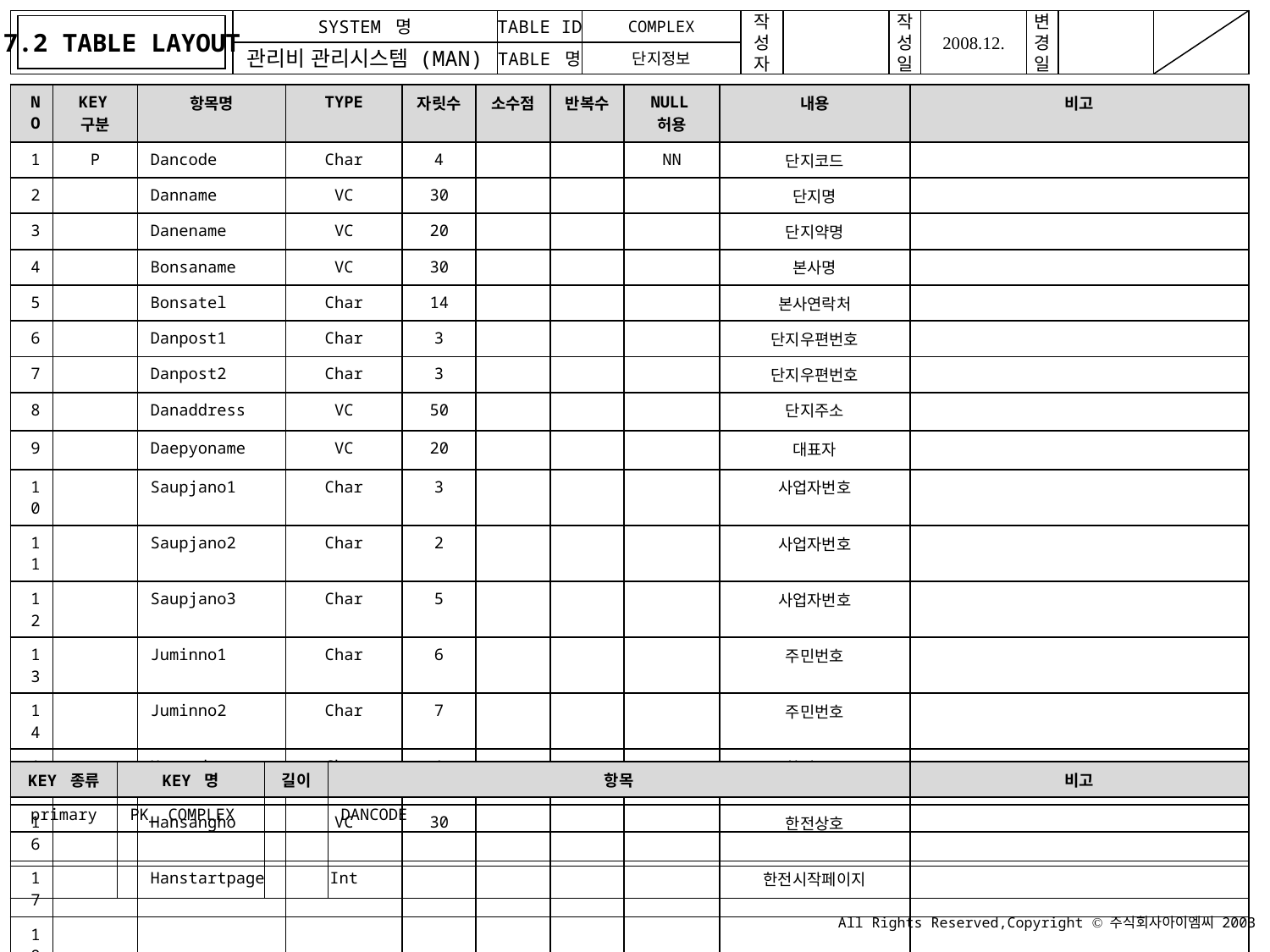

7.2 TABLE LAYOUT
COMPLEX
단지정보
| NO | KEY구분 | 항목명 | TYPE | 자릿수 | 소수점 | 반복수 | NULL허용 | 내용 | 비고 |
| --- | --- | --- | --- | --- | --- | --- | --- | --- | --- |
| 1 | P | Dancode | Char | 4 |  |  | NN | 단지코드 |  |
| 2 |  | Danname | VC | 30 |  |  |  | 단지명 |  |
| 3 |  | Danename | VC | 20 |  |  |  | 단지약명 |  |
| 4 |  | Bonsaname | VC | 30 |  |  |  | 본사명 |  |
| 5 |  | Bonsatel | Char | 14 |  |  |  | 본사연락처 |  |
| 6 |  | Danpost1 | Char | 3 |  |  |  | 단지우편번호 |  |
| 7 |  | Danpost2 | Char | 3 |  |  |  | 단지우편번호 |  |
| 8 |  | Danaddress | VC | 50 |  |  |  | 단지주소 |  |
| 9 |  | Daepyoname | VC | 20 |  |  |  | 대표자 |  |
| 10 |  | Saupjano1 | Char | 3 |  |  |  | 사업자번호 |  |
| 11 |  | Saupjano2 | Char | 2 |  |  |  | 사업자번호 |  |
| 12 |  | Saupjano3 | Char | 5 |  |  |  | 사업자번호 |  |
| 13 |  | Juminno1 | Char | 6 |  |  |  | 주민번호 |  |
| 14 |  | Juminno2 | Char | 7 |  |  |  | 주민번호 |  |
| 15 |  | Hancode | Char | 1 |  |  |  | 한전코드 |  |
| 16 |  | Hansangho | VC | 30 |  |  |  | 한전상호 |  |
| 17 |  | Hanstartpage | Int |  |  |  |  | 한전시작페이지 |  |
| 18 |  |  |  |  |  |  |  |  |  |
| KEY 종류 | KEY 명 | 길이 | 항목 | 비고 |
| --- | --- | --- | --- | --- |
| primary | PK\_ COMPLEX |  | DANCODE |  |
|  |  |  |  |  |
|  |  |  |  |  |